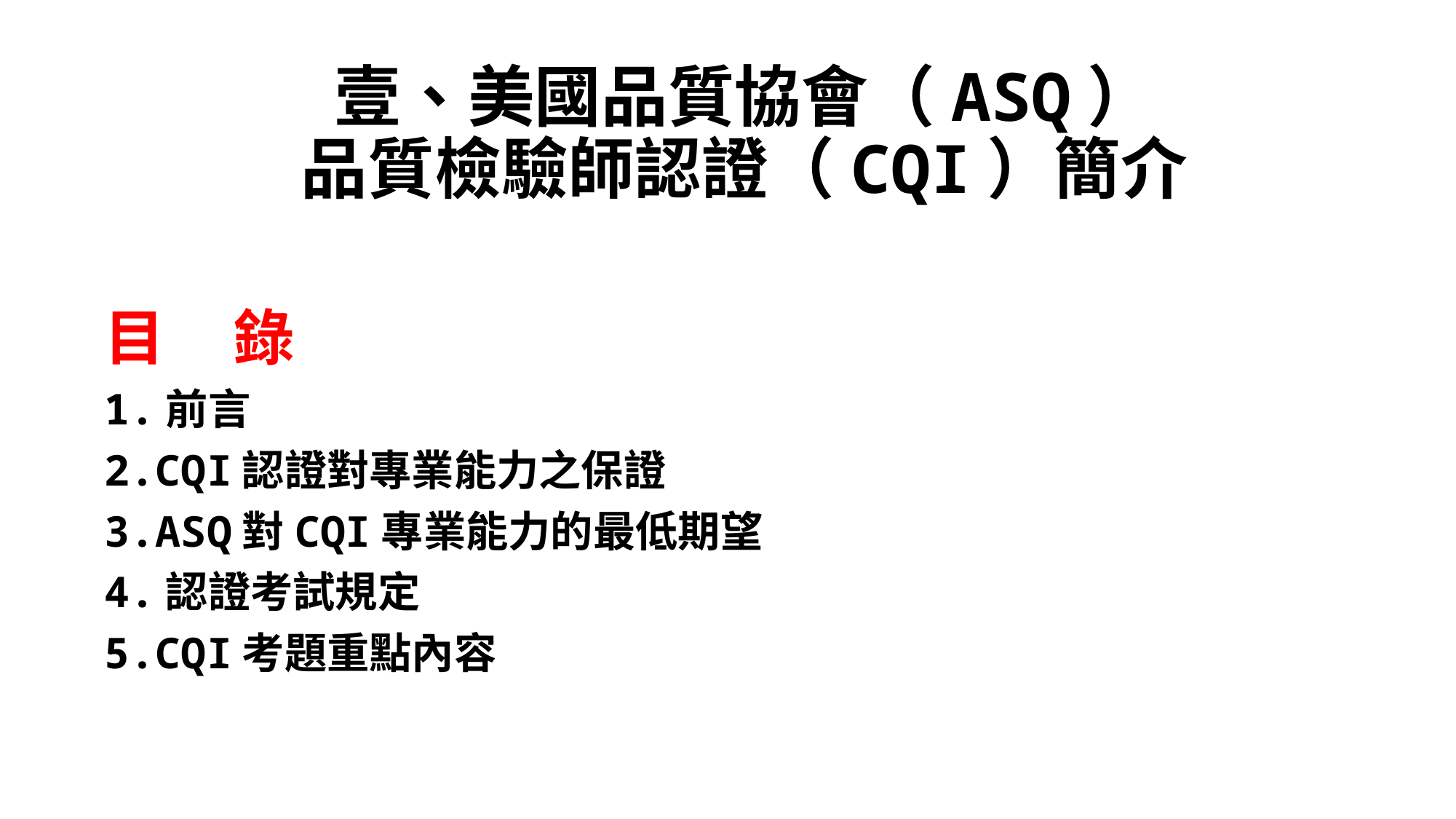

# 壹、美國品質協會（ASQ） 品質檢驗師認證（CQI）簡介
目     錄
1.前言
2.CQI認證對專業能力之保證
3.ASQ對CQI專業能力的最低期望
4.認證考試規定
5.CQI考題重點內容